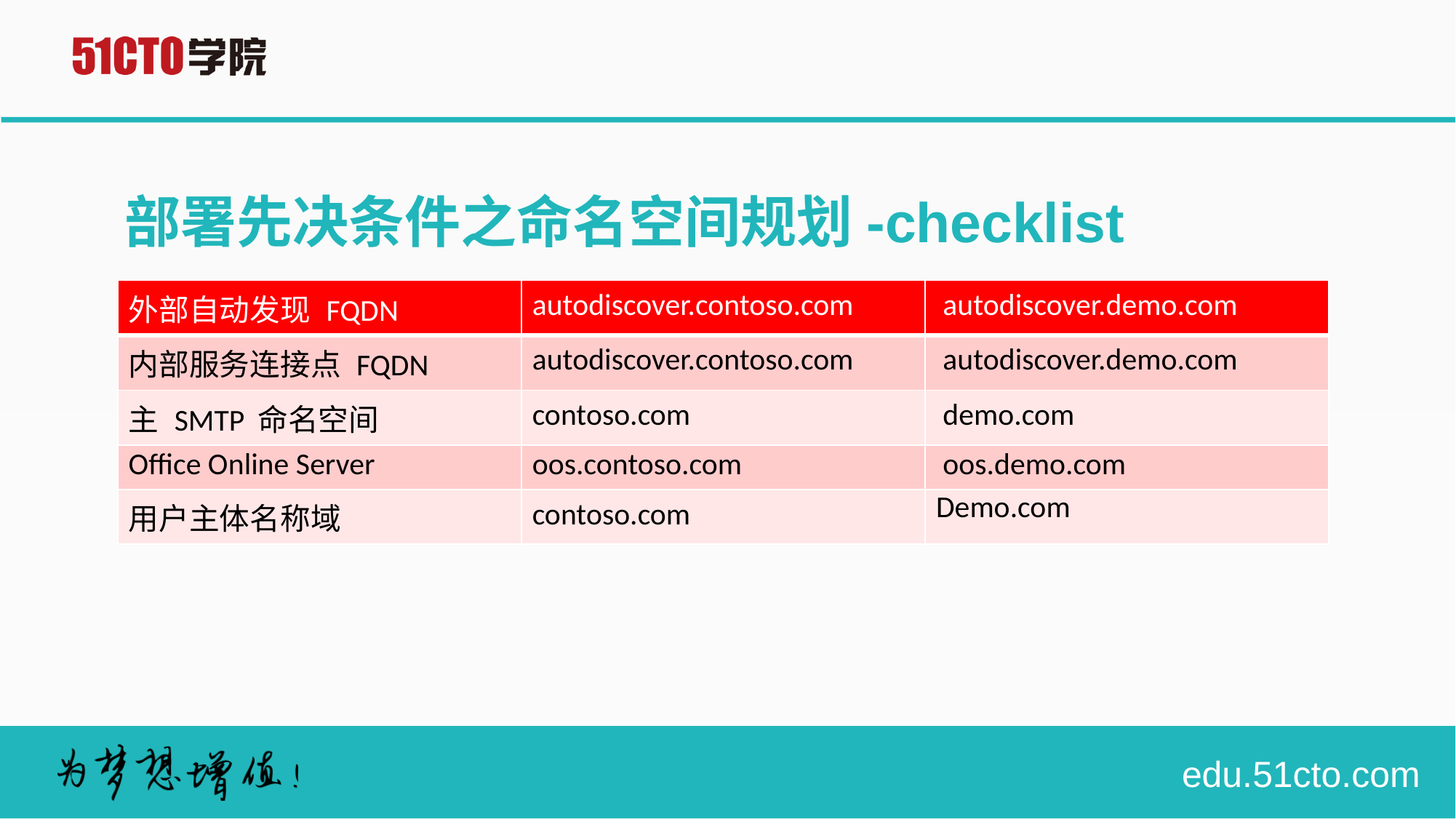

# 部署先决条件之命名空间规划-checklist
| 外部自动发现 FQDN | autodiscover.contoso.com | autodiscover.demo.com |
| --- | --- | --- |
| 内部服务连接点 FQDN | autodiscover.contoso.com | autodiscover.demo.com |
| 主 SMTP 命名空间 | contoso.com | demo.com |
| Office Online Server | oos.contoso.com | oos.demo.com |
| 用户主体名称域 | contoso.com | Demo.com |